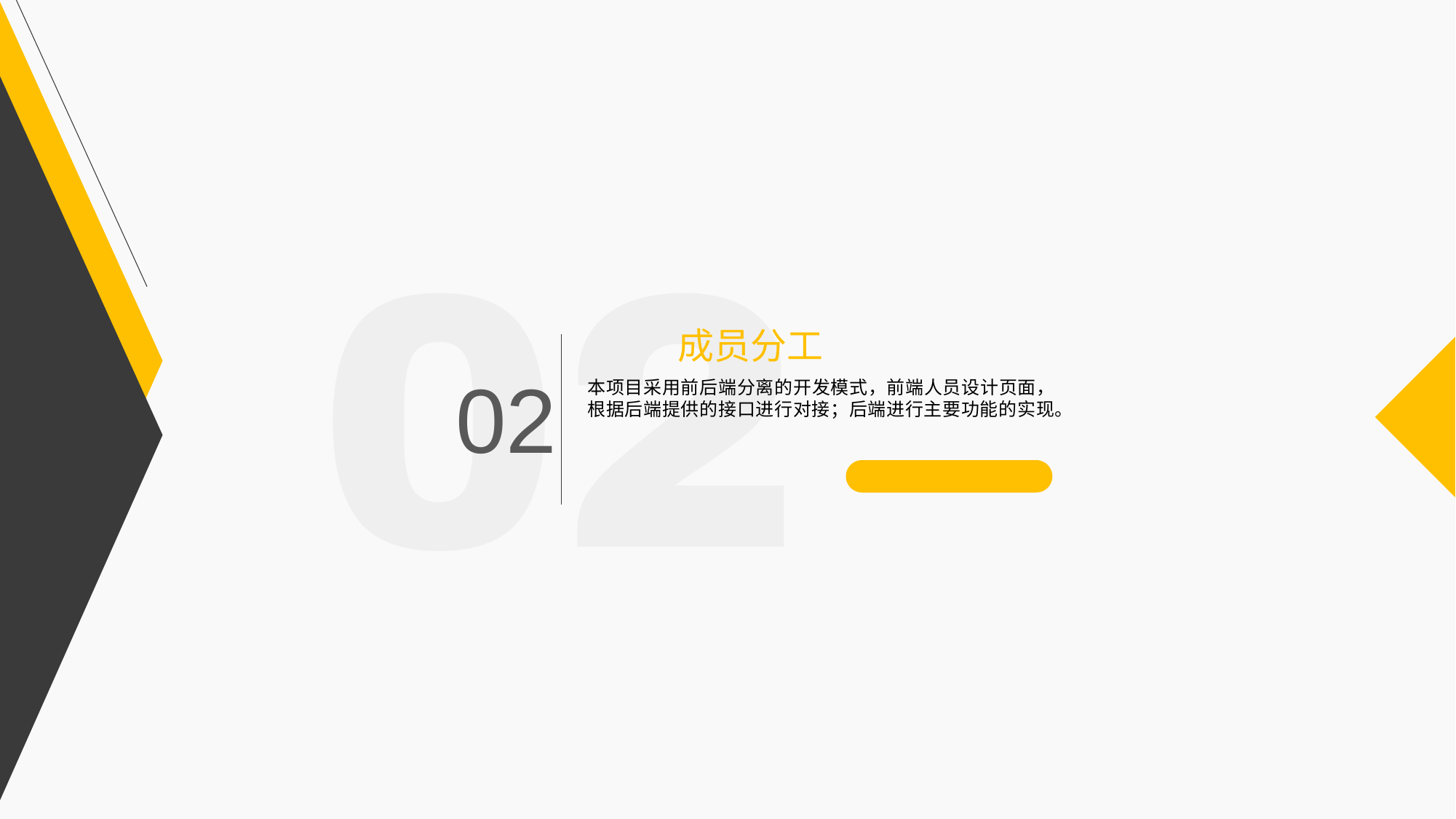

02

成员分工

02

本项目采用前后端分离的开发模式，前端人员设计页面，根据后端提供的接口进行对接；后端进行主要功能的实现。